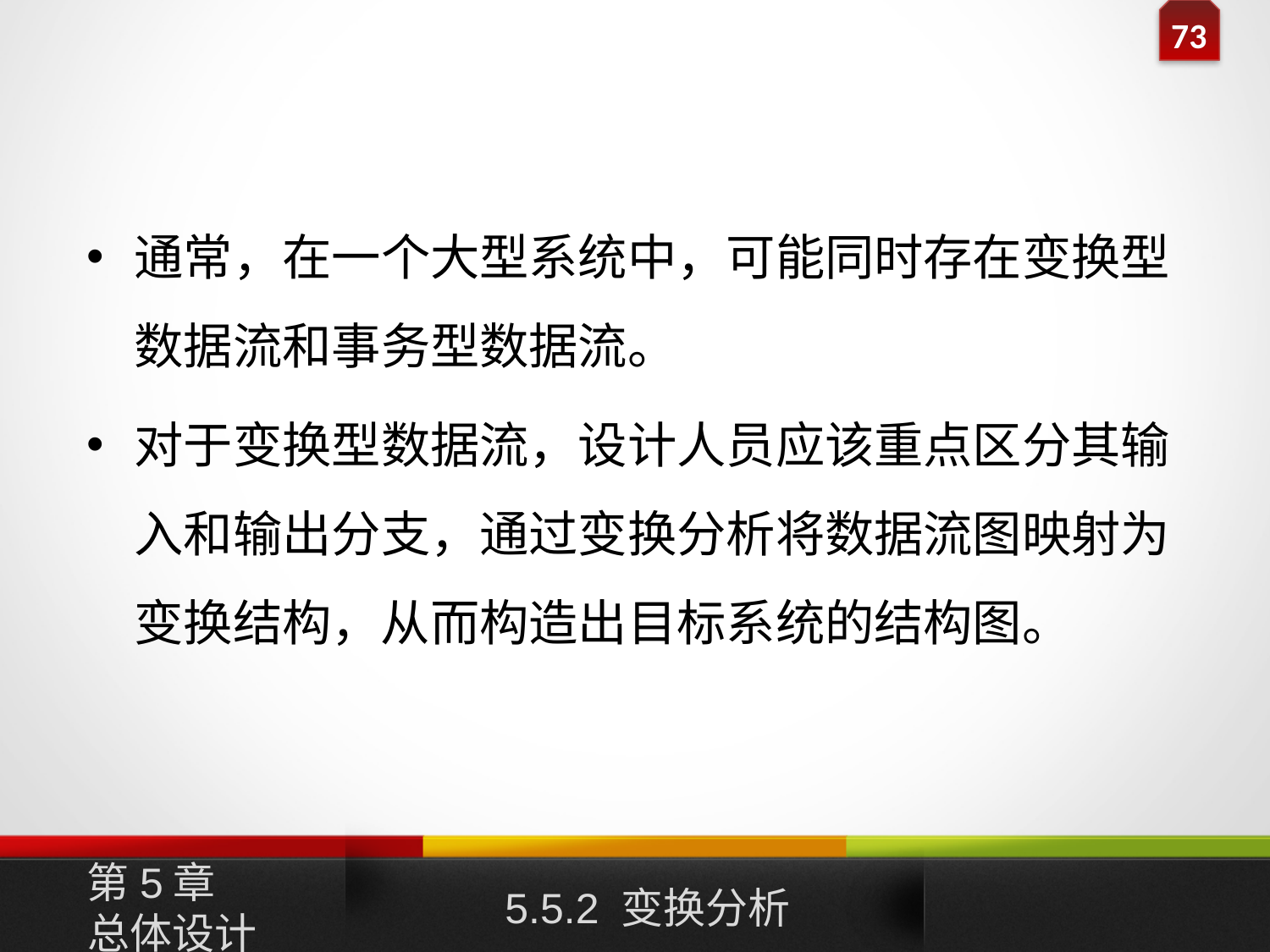

# 面向数据流的设计方法
通常，在一个大型系统中，可能同时存在变换型数据流和事务型数据流。
对于变换型数据流，设计人员应该重点区分其输入和输出分支，通过变换分析将数据流图映射为变换结构，从而构造出目标系统的结构图。
第5章
总体设计
5.5.2 变换分析